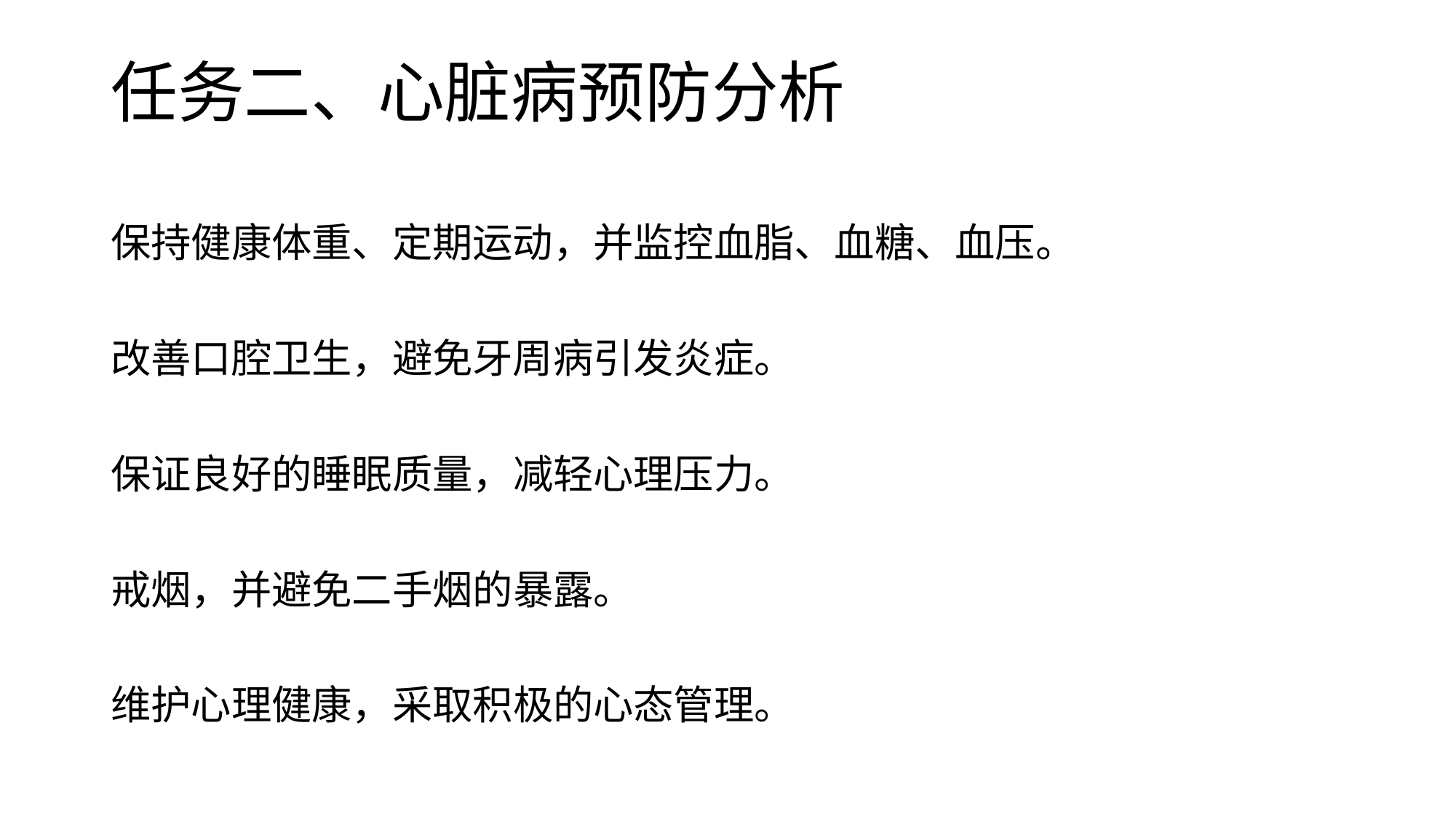

# 任务二、心脏病预防分析

保持健康体重、定期运动，并监控血脂、血糖、血压。

改善口腔卫生，避免牙周病引发炎症。

保证良好的睡眠质量，减轻心理压力。

戒烟，并避免二手烟的暴露。

维护心理健康，采取积极的心态管理。